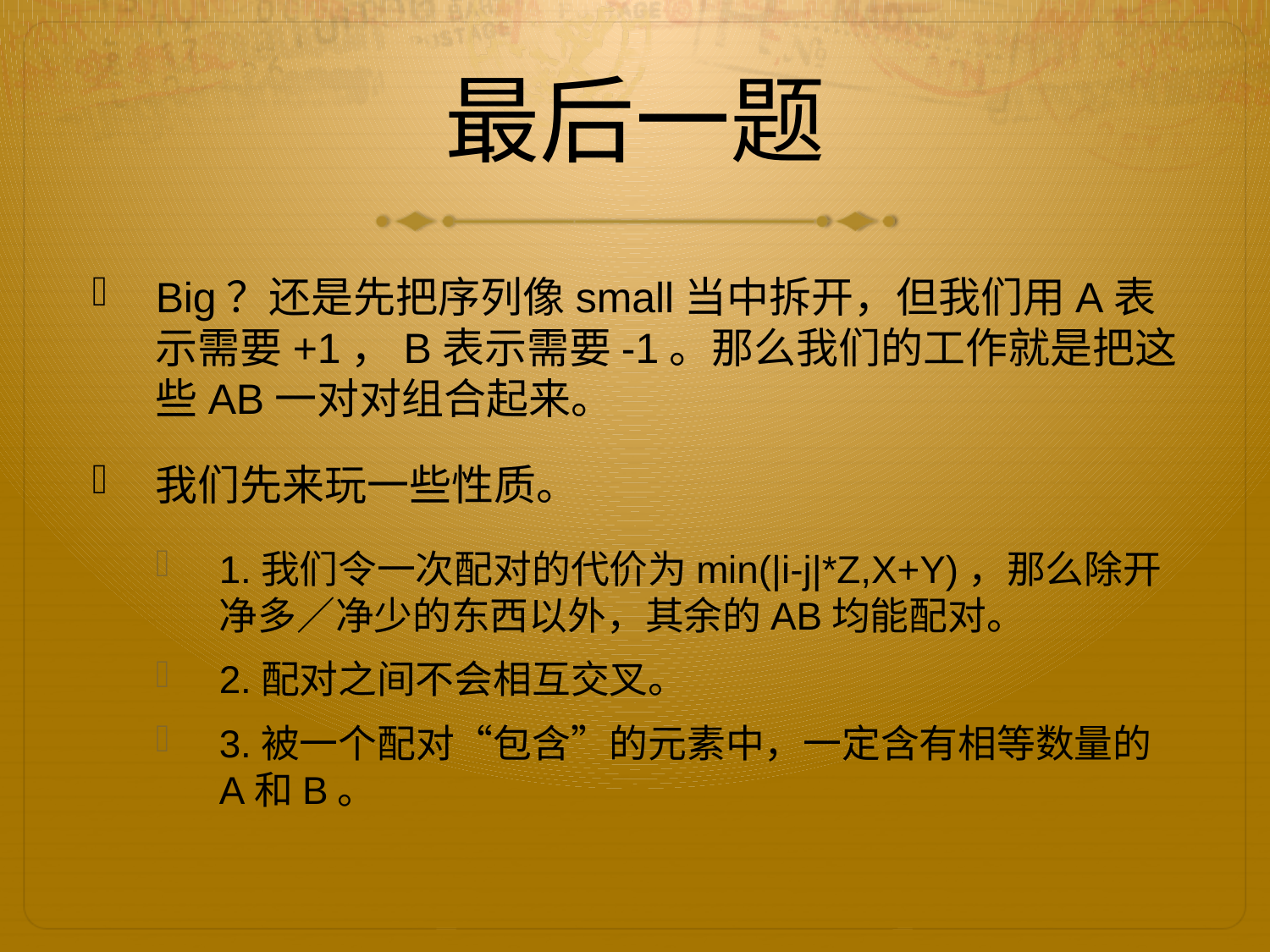

# 最后一题
Big？还是先把序列像small当中拆开，但我们用A表示需要+1，B表示需要-1。那么我们的工作就是把这些AB一对对组合起来。
我们先来玩一些性质。
1.我们令一次配对的代价为min(|i-j|*Z,X+Y)，那么除开净多／净少的东西以外，其余的AB均能配对。
2.配对之间不会相互交叉。
3.被一个配对“包含”的元素中，一定含有相等数量的A和B。